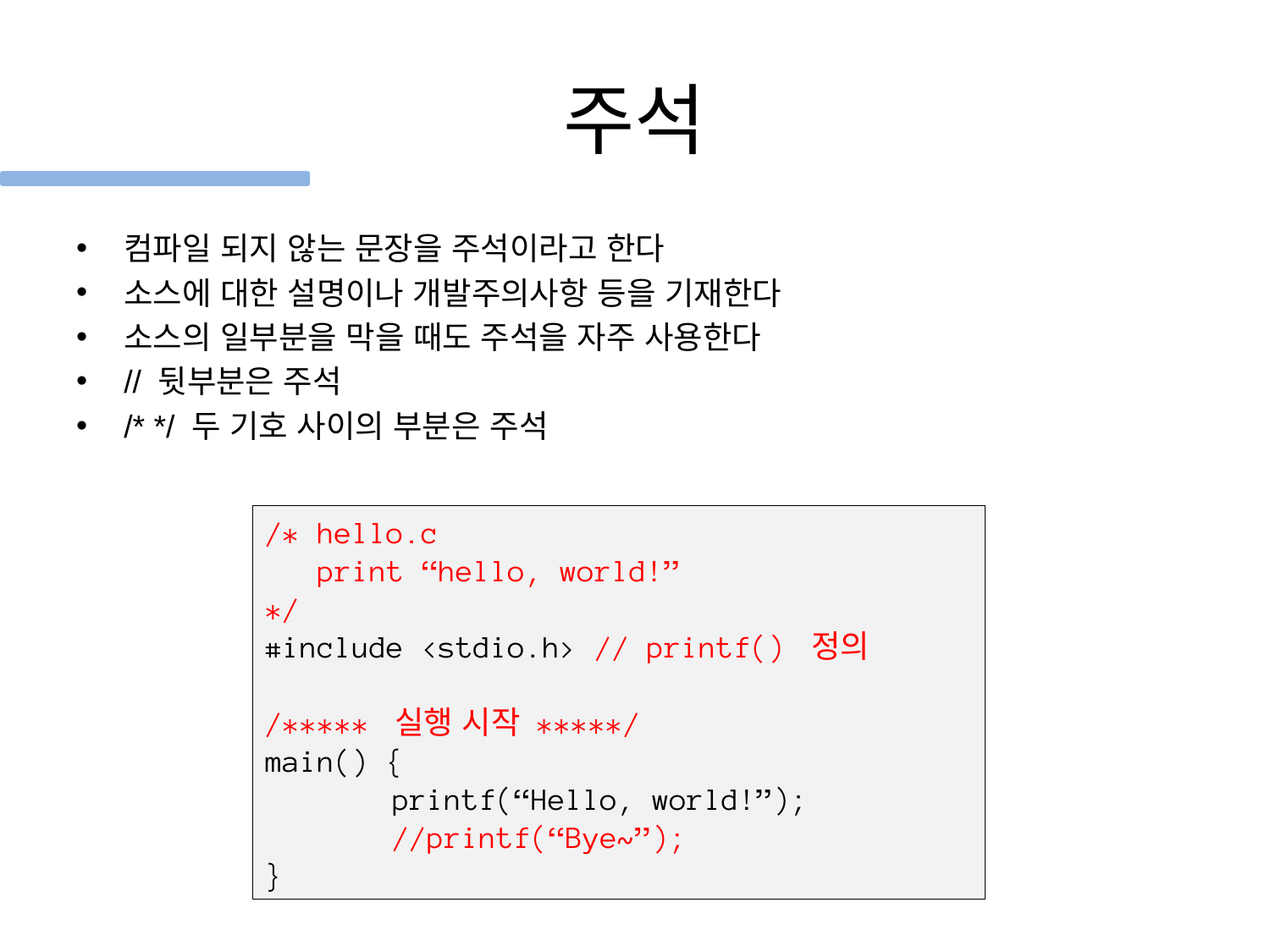

# 주석

컴파일 되지 않는 문장을 주석이라고 한다
소스에 대한 설명이나 개발주의사항 등을 기재한다
소스의 일부분을 막을 때도 주석을 자주 사용한다
// 뒷부분은 주석
/* */ 두 기호 사이의 부분은 주석
/* hello.c
   print “hello, world!”
*/
#include <stdio.h> // printf() 정의

/***** 실행 시작 *****/
main() {
	printf(“Hello, world!”);
	//printf(“Bye~”);
}